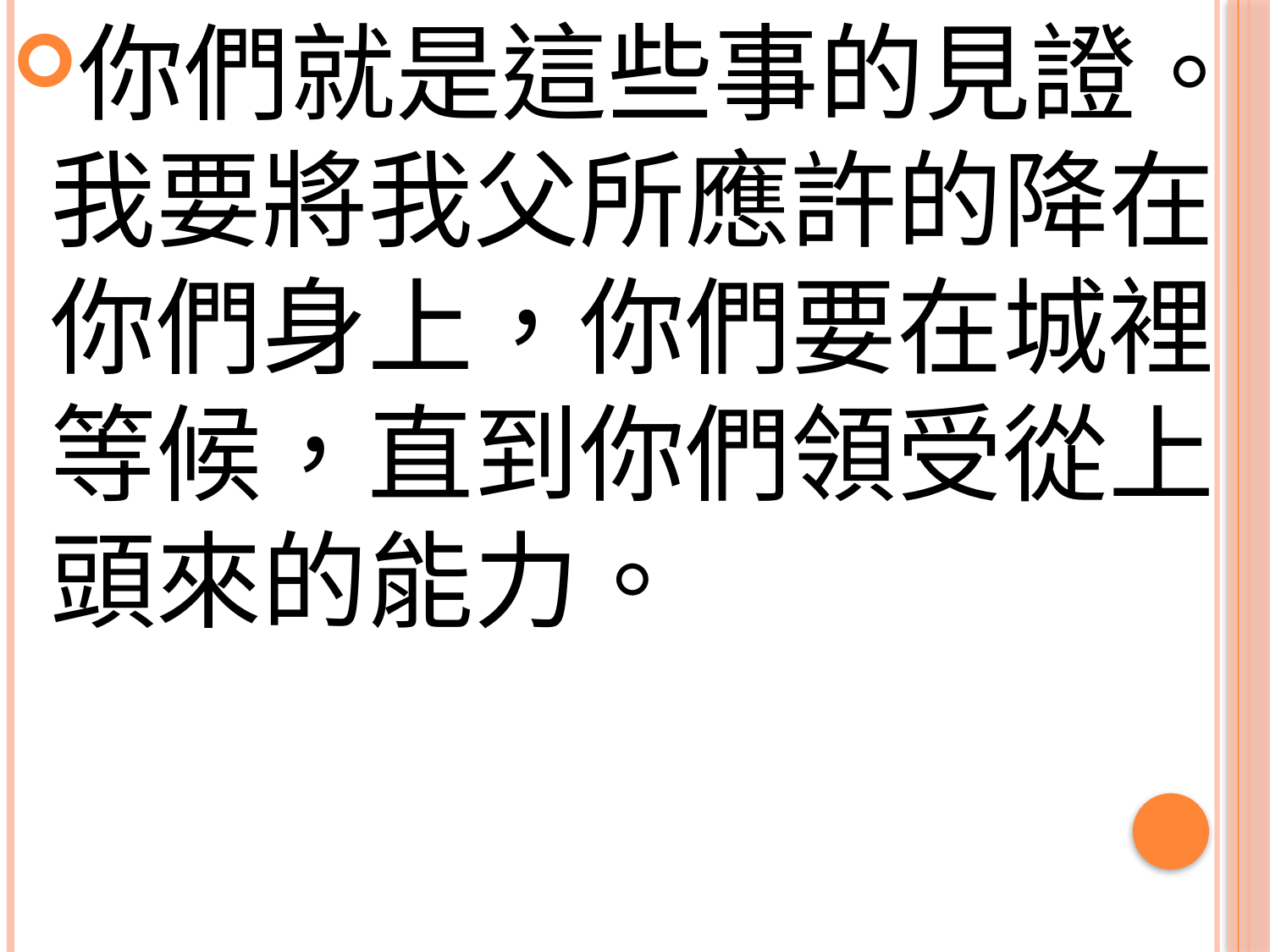

你們就是這些事的見證。 我要將我父所應許的降在你們身上，你們要在城裡等候，直到你們領受從上頭來的能力。